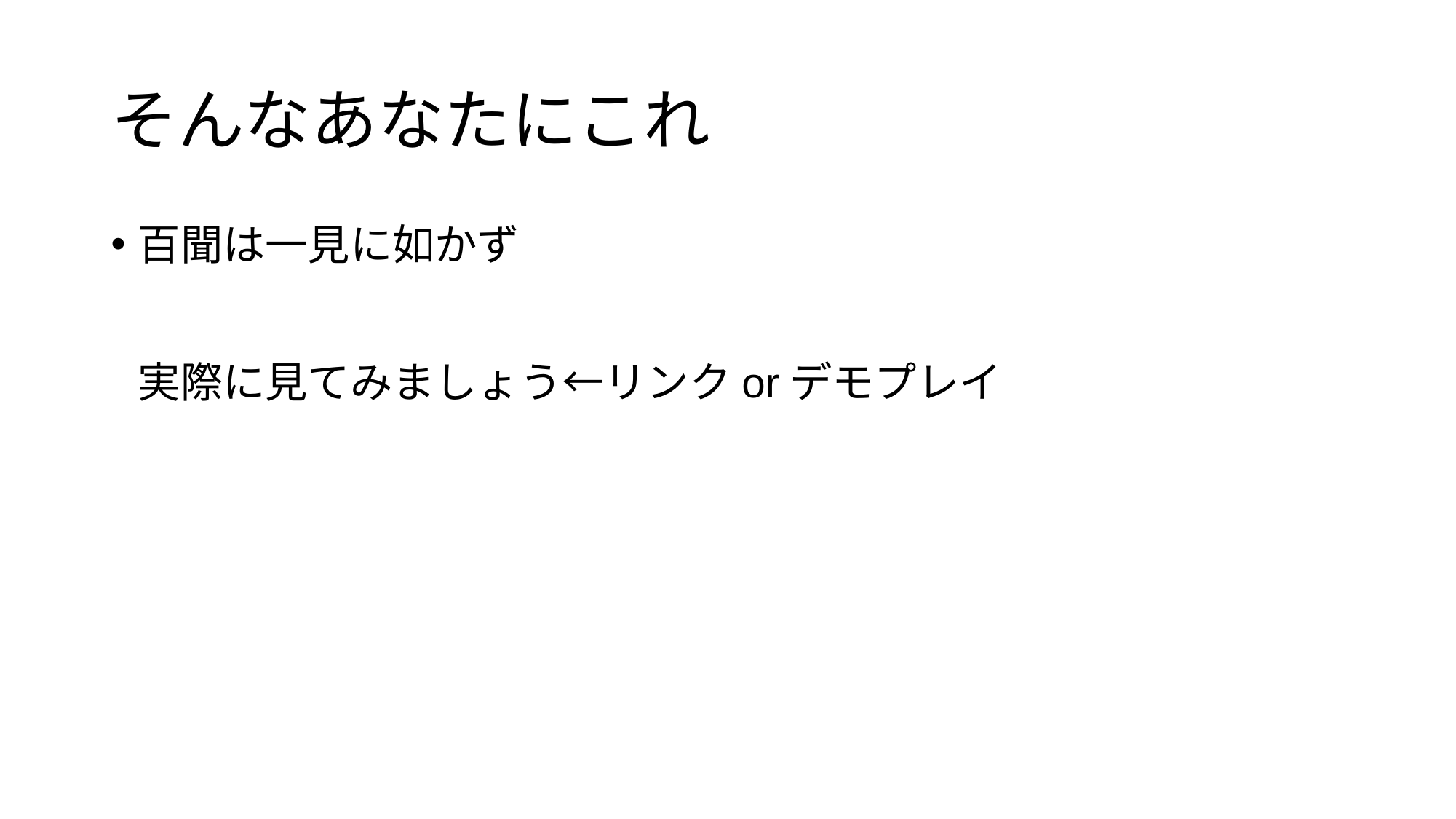

# そんなあなたにこれ
百聞は一見に如かず
実際に見てみましょう←リンクorデモプレイ